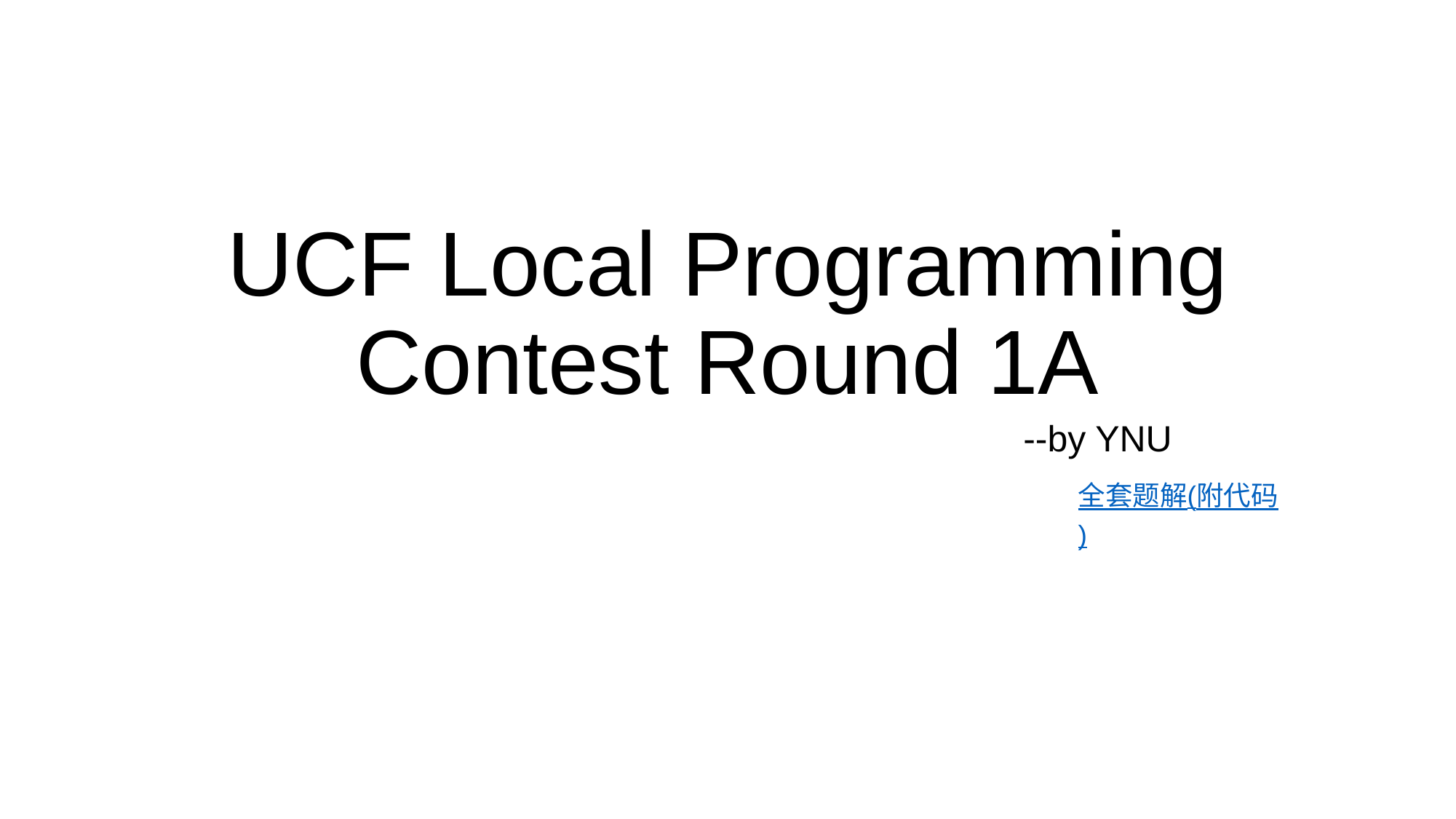

# UCF Local Programming Contest Round 1A
--by YNU
全套题解(附代码)